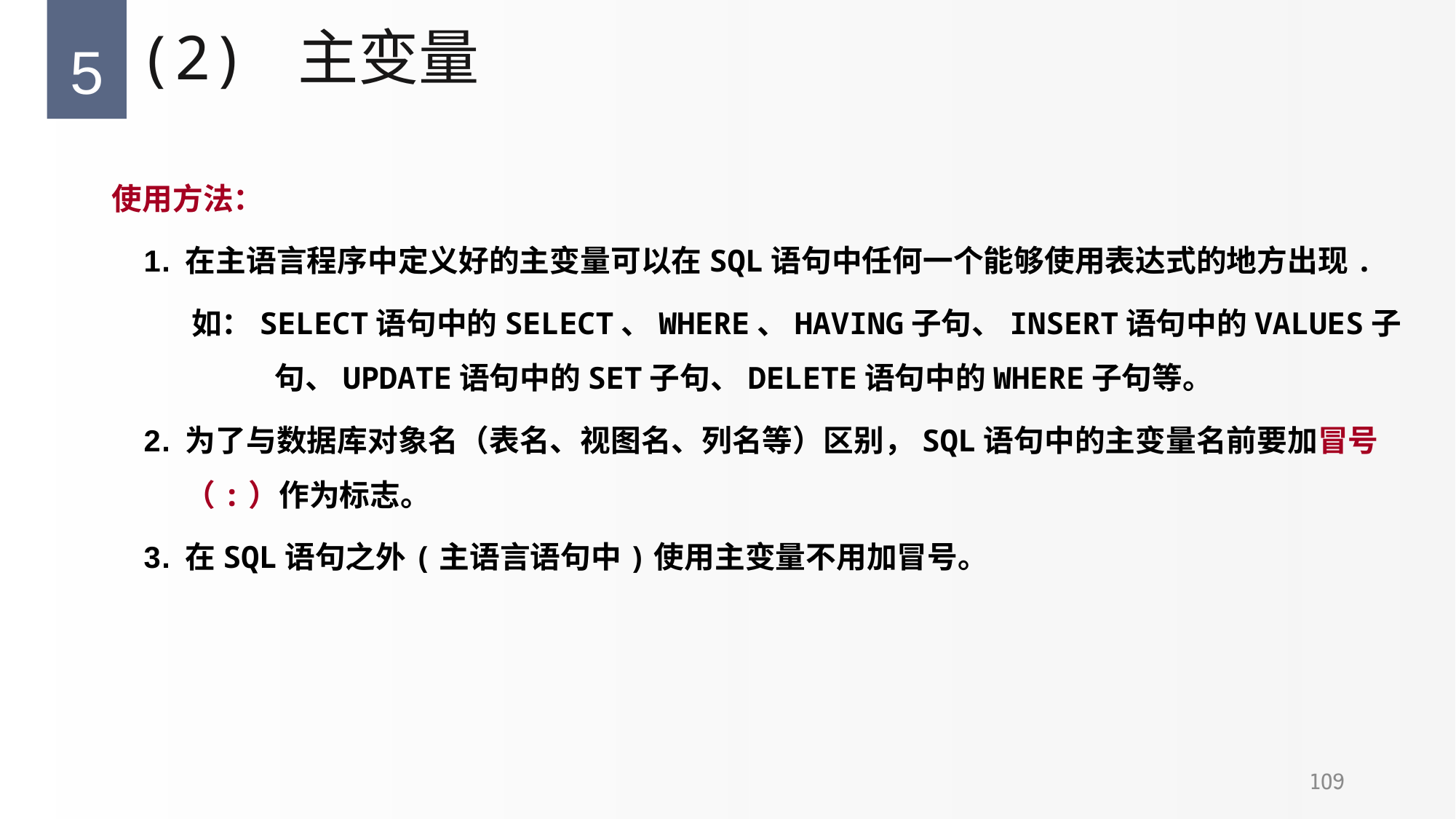

# (2) 主变量
使用方法：
在主语言程序中定义好的主变量可以在SQL语句中任何一个能够使用表达式的地方出现.
如：SELECT语句中的SELECT、WHERE、HAVING子句、INSERT语句中的VALUES子句、UPDATE语句中的SET子句、DELETE语句中的WHERE子句等。
为了与数据库对象名（表名、视图名、列名等）区别，SQL语句中的主变量名前要加冒号（:）作为标志。
在SQL语句之外(主语言语句中)使用主变量不用加冒号。
109